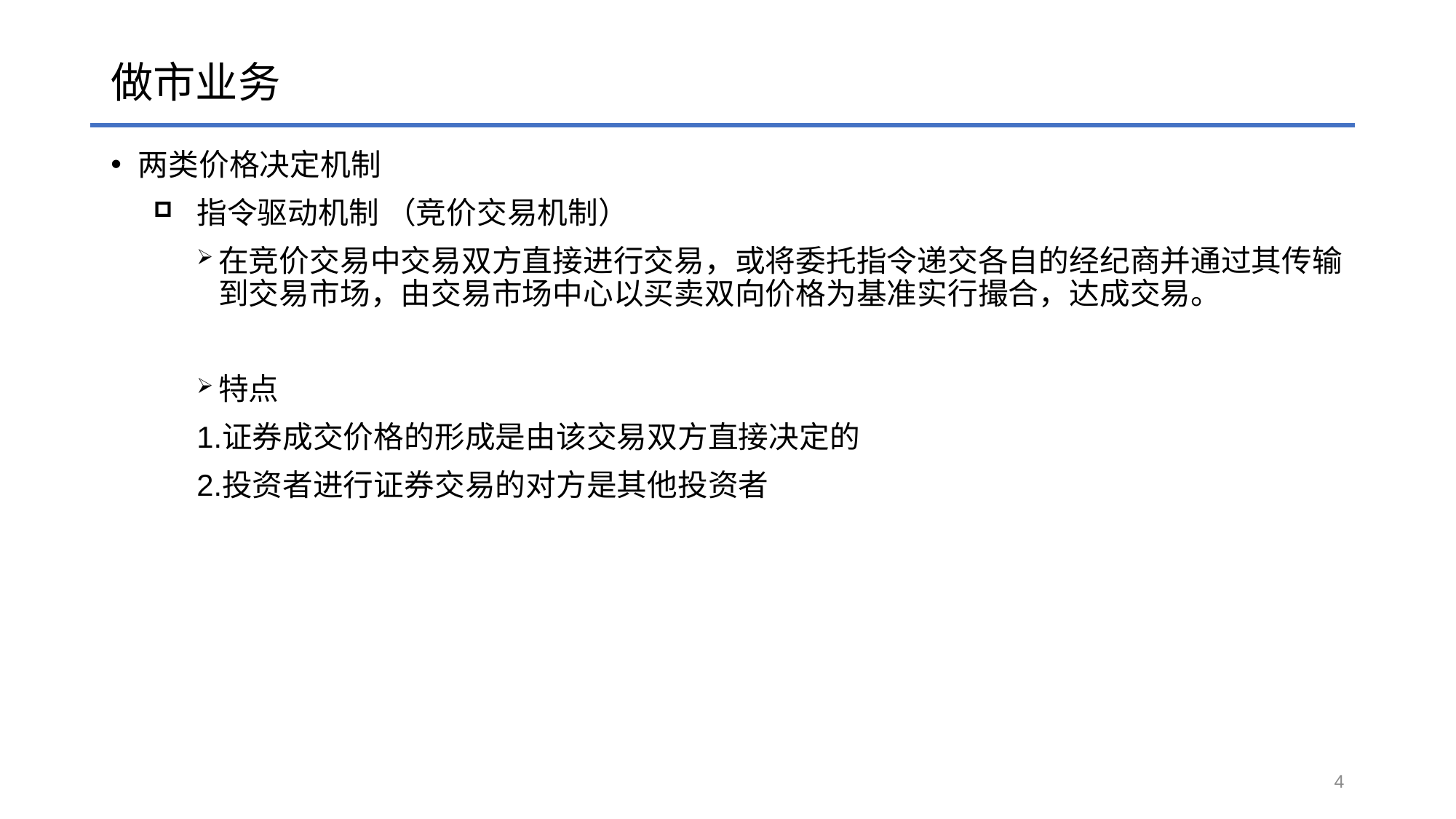

# 做市业务
两类价格决定机制
指令驱动机制 （竞价交易机制）
在竞价交易中交易双方直接进行交易，或将委托指令递交各自的经纪商并通过其传输到交易市场，由交易市场中心以买卖双向价格为基准实行撮合，达成交易。

特点
证券成交价格的形成是由该交易双方直接决定的
投资者进行证券交易的对方是其他投资者
4